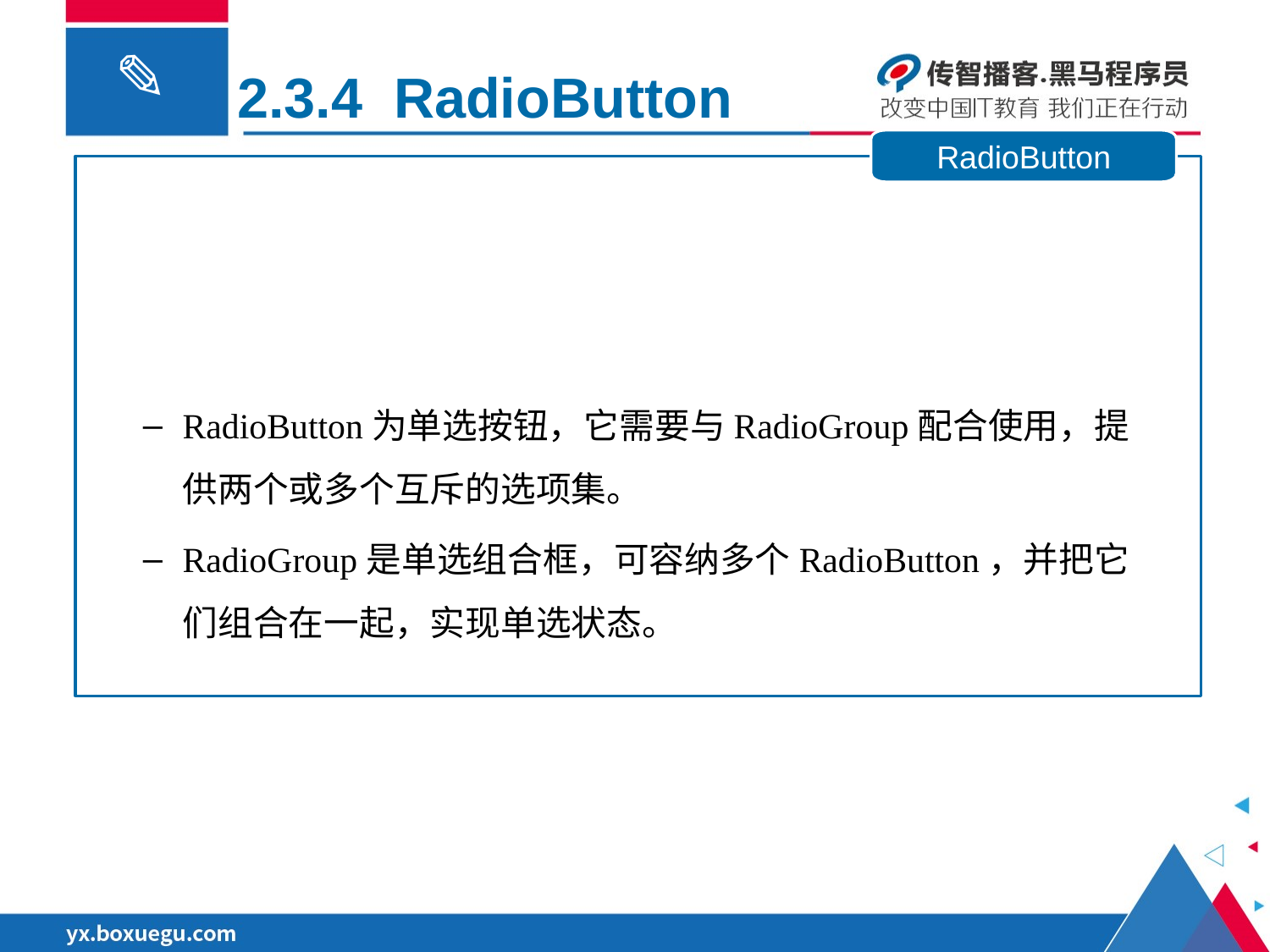

2.3.4  RadioButton

RadioButton

RadioButton为单选按钮，它需要与RadioGroup配合使用，提供两个或多个互斥的选项集。
RadioGroup是单选组合框，可容纳多个RadioButton，并把它们组合在一起，实现单选状态。